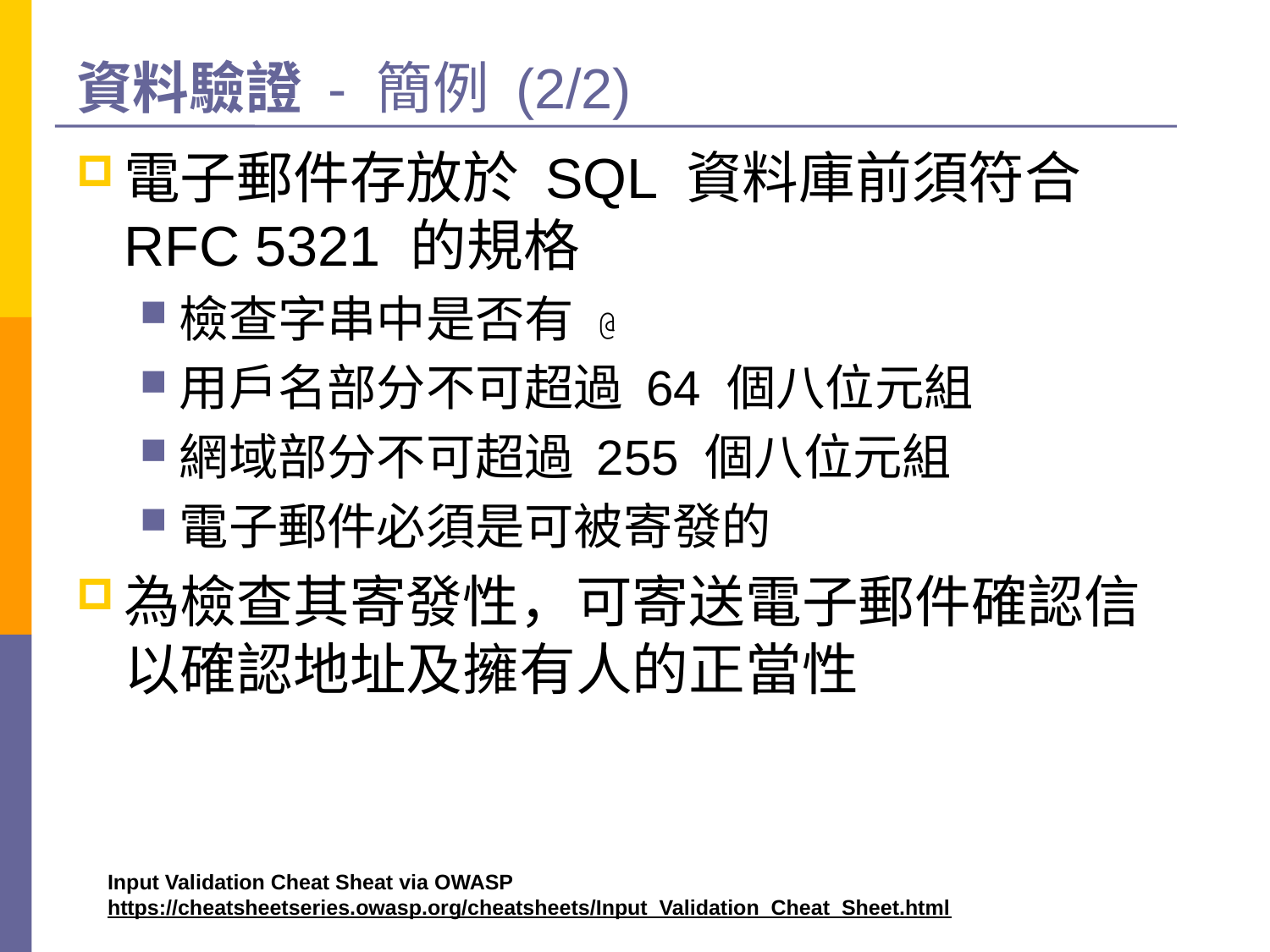

# 資料驗證 - 簡例 (2/2)
電子郵件存放於 SQL 資料庫前須符合 RFC 5321 的規格
檢查字串中是否有 @
用戶名部分不可超過 64 個八位元組
網域部分不可超過 255 個八位元組
電子郵件必須是可被寄發的
為檢查其寄發性，可寄送電子郵件確認信以確認地址及擁有人的正當性
Input Validation Cheat Sheat via OWASP https://cheatsheetseries.owasp.org/cheatsheets/Input_Validation_Cheat_Sheet.html